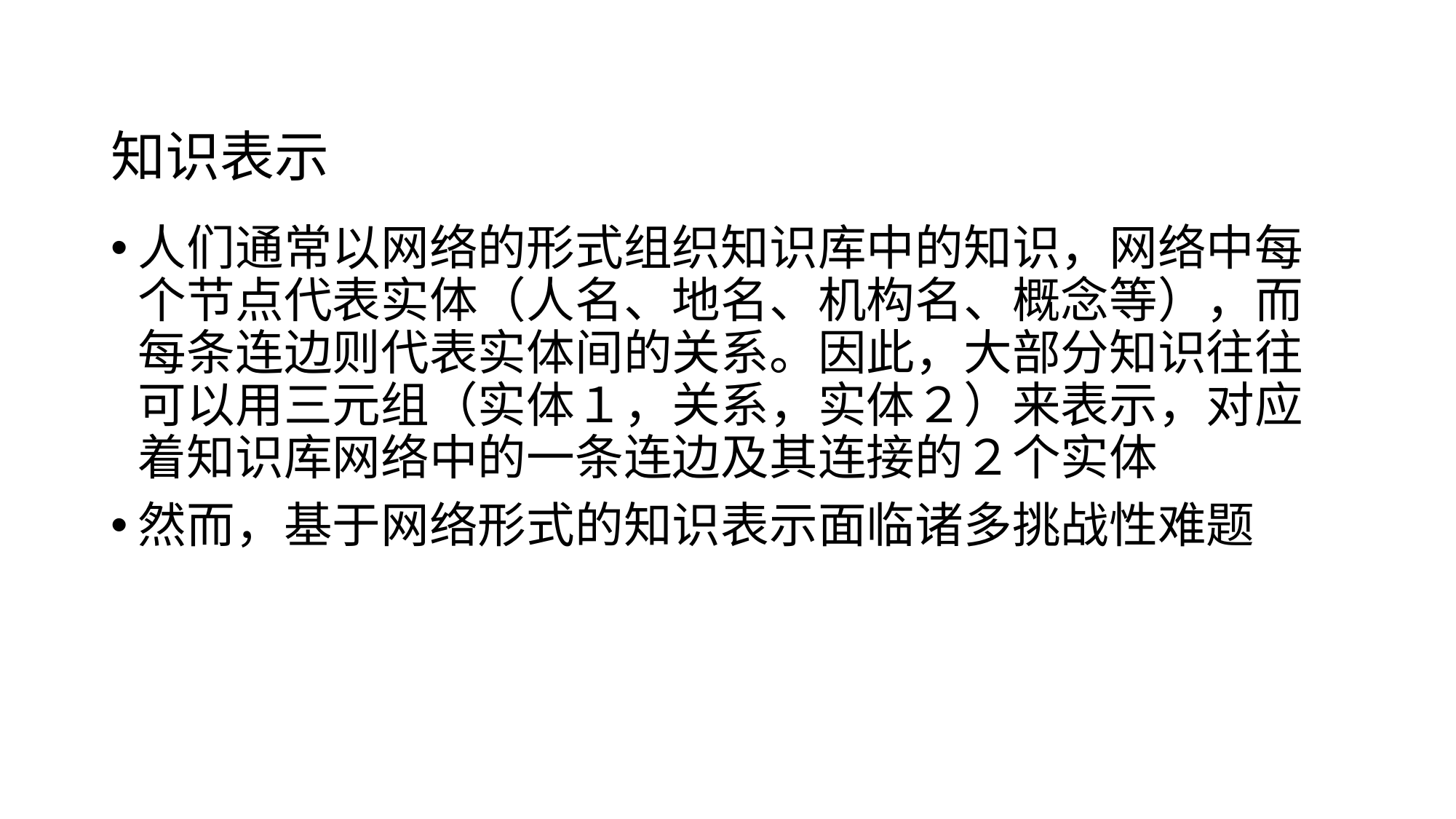

# 知识表示
人们通常以网络的形式组织知识库中的知识，网络中每个节点代表实体（人名、地名、机构名、概念等），而每条连边则代表实体间的关系。因此，大部分知识往往可以用三元组（实体１，关系，实体２）来表示，对应着知识库网络中的一条连边及其连接的２个实体
然而，基于网络形式的知识表示面临诸多挑战性难题